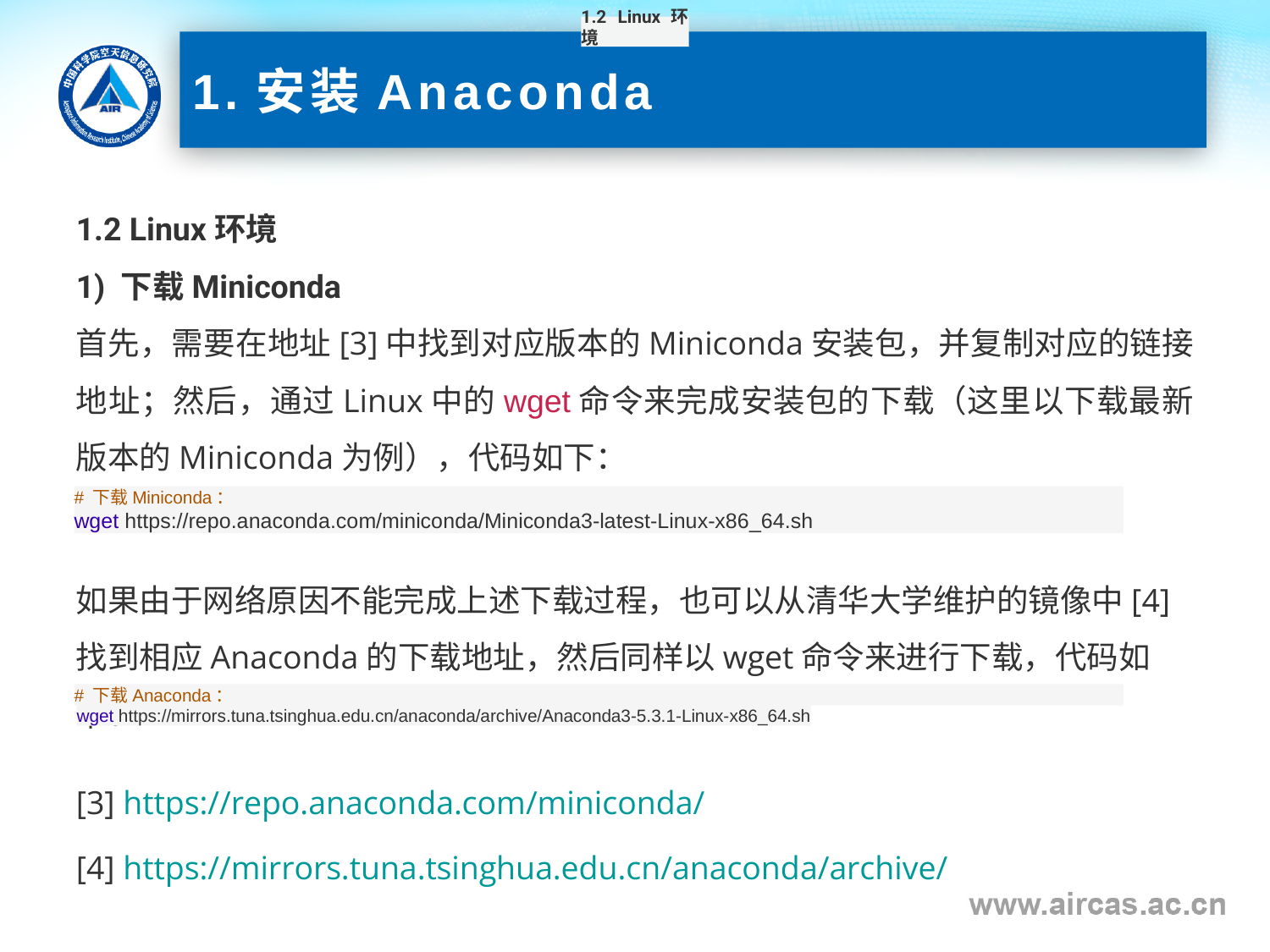

1.2 Linux环境
1.安装Anaconda
1.2 Linux环境
1) 下载Miniconda
首先，需要在地址[3]中找到对应版本的Miniconda安装包，并复制对应的链接地址；然后，通过Linux中的wget命令来完成安装包的下载（这里以下载最新版本的Miniconda为例），代码如下：

# 下载Miniconda：
wget https://repo.anaconda.com/miniconda/Miniconda3-latest-Linux-x86_64.sh
如果由于网络原因不能完成上述下载过程，也可以从清华大学维护的镜像中[4]找到相应Anaconda的下载地址，然后同样以wget命令来进行下载，代码如下：
# 下载Anaconda：
wget https://mirrors.tuna.tsinghua.edu.cn/anaconda/archive/Anaconda3-5.3.1-Linux-x86_64.sh
[3] https://repo.anaconda.com/miniconda/
[4] https://mirrors.tuna.tsinghua.edu.cn/anaconda/archive/